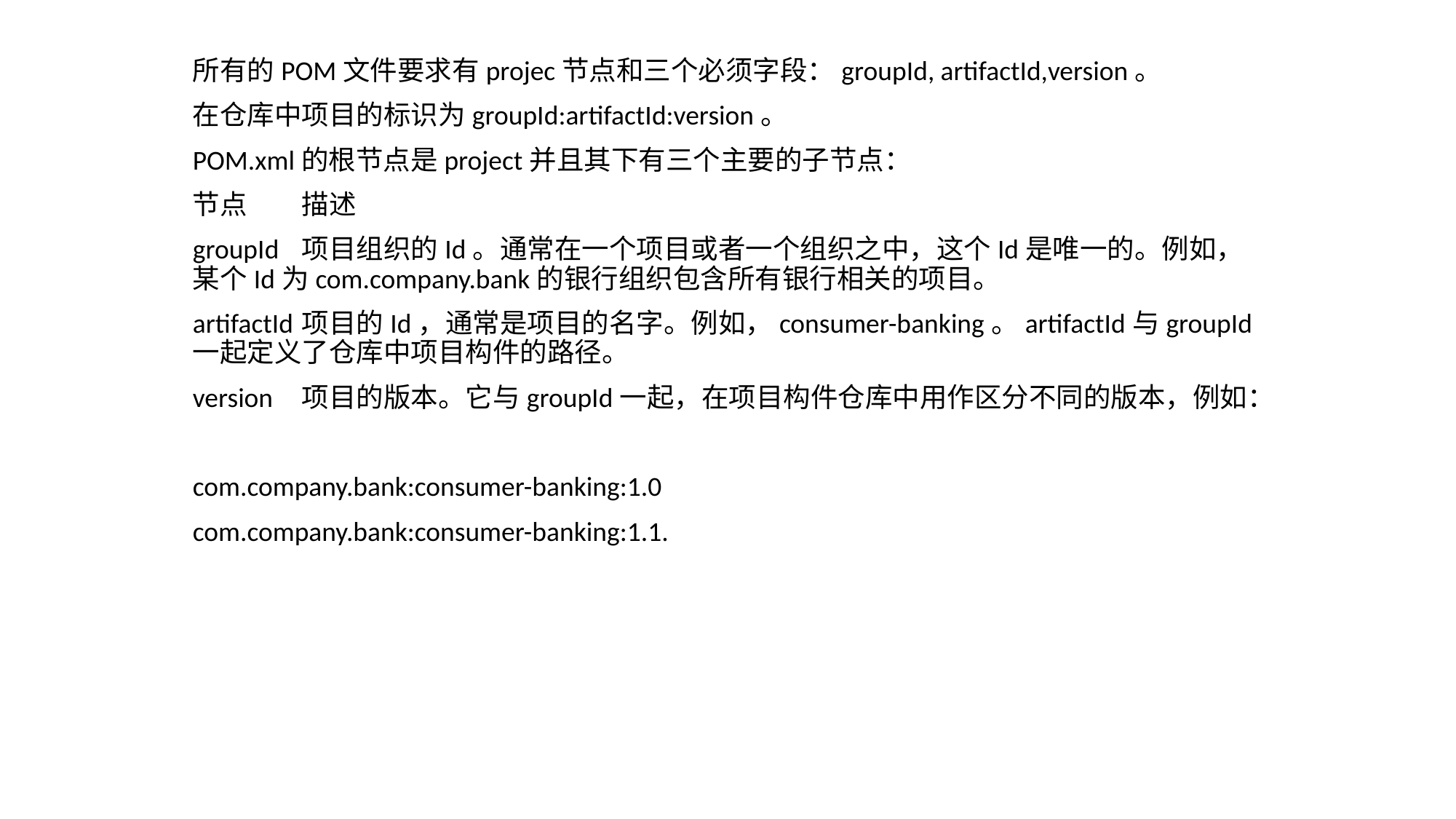

所有的POM文件要求有projec节点和三个必须字段：groupId, artifactId,version。
在仓库中项目的标识为groupId:artifactId:version。
POM.xml的根节点是project并且其下有三个主要的子节点：
节点	描述
groupId	项目组织的Id。通常在一个项目或者一个组织之中，这个Id是唯一的。例如，某个Id为com.company.bank的银行组织包含所有银行相关的项目。
artifactId	项目的Id，通常是项目的名字。例如，consumer-banking。artifactId与groupId一起定义了仓库中项目构件的路径。
version	项目的版本。它与groupId一起，在项目构件仓库中用作区分不同的版本，例如：

com.company.bank:consumer-banking:1.0
com.company.bank:consumer-banking:1.1.